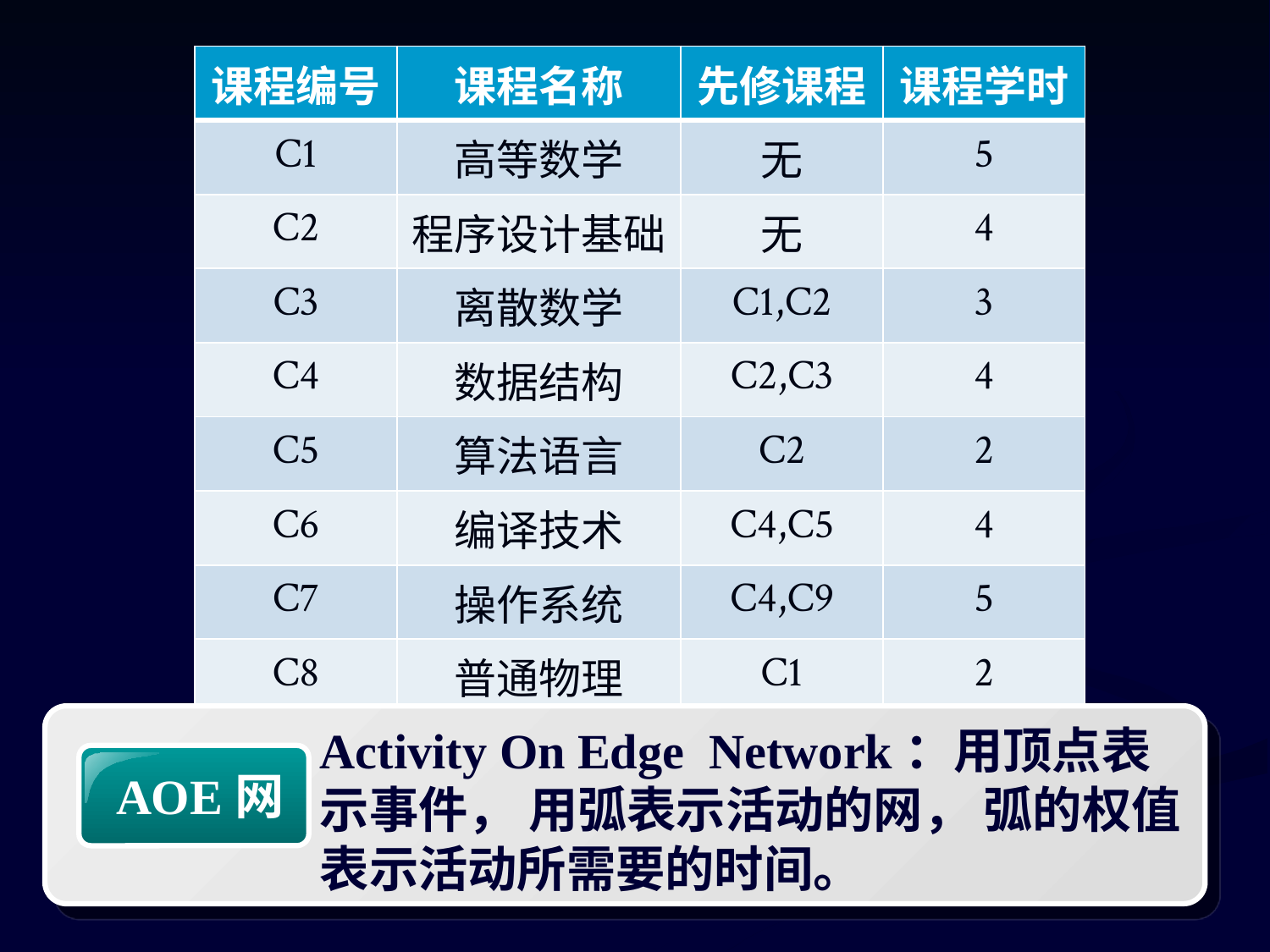

| 课程编号 | 课程名称 | 先修课程 | 课程学时 |
| --- | --- | --- | --- |
| C1 | 高等数学 | 无 | 5 |
| C2 | 程序设计基础 | 无 | 4 |
| C3 | 离散数学 | C1,C2 | 3 |
| C4 | 数据结构 | C2,C3 | 4 |
| C5 | 算法语言 | C2 | 2 |
| C6 | 编译技术 | C4,C5 | 4 |
| C7 | 操作系统 | C4,C9 | 5 |
| C8 | 普通物理 | C1 | 2 |
| C9 | 计算机原理 | C8 | 3 |

AOE网
Activity On Edge  Network：用顶点表示事件， 用弧表示活动的网， 弧的权值表示活动所需要的时间。
90